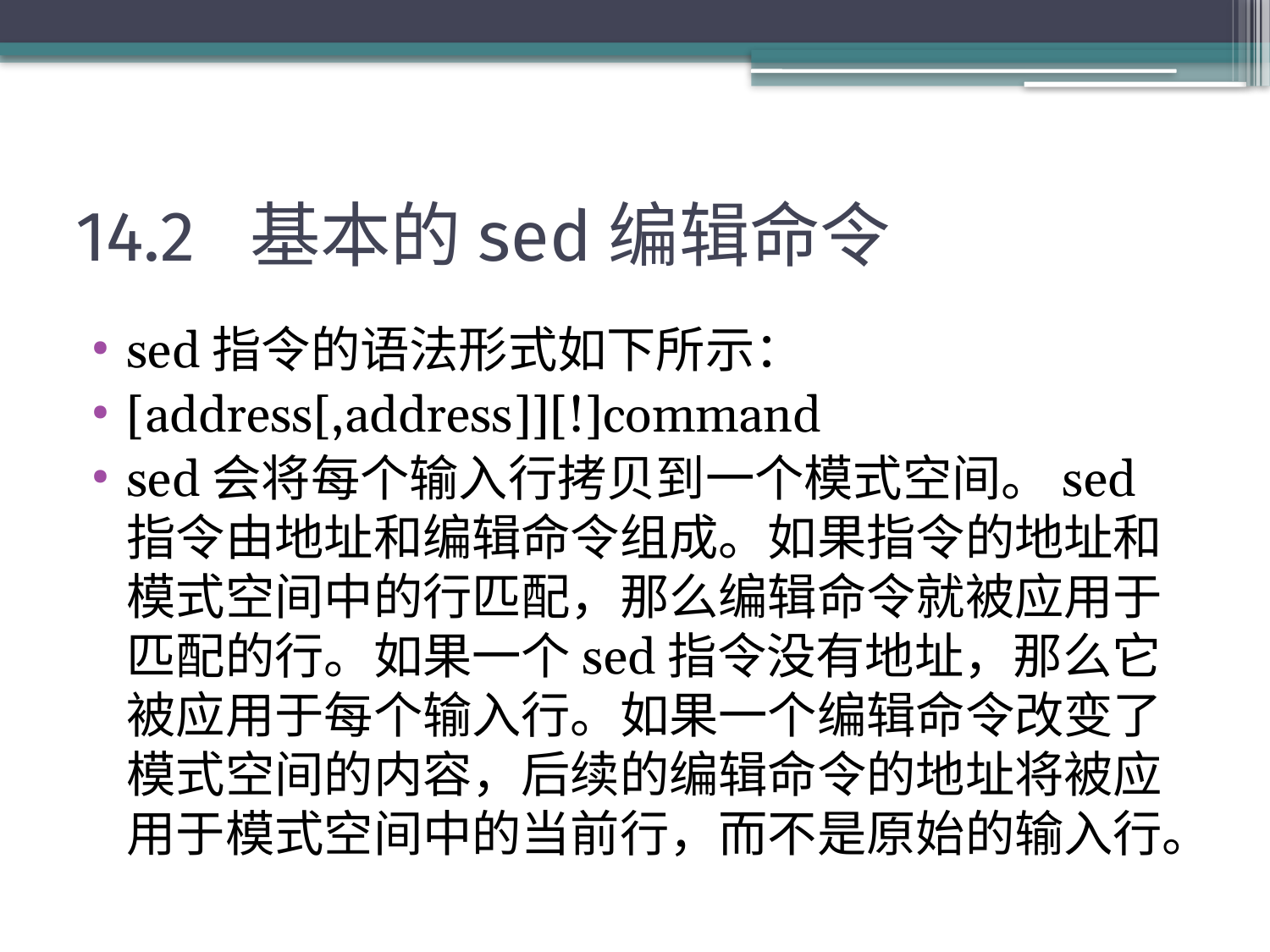

# 14.2  基本的sed编辑命令
sed指令的语法形式如下所示：
[address[,address]][!]command
sed会将每个输入行拷贝到一个模式空间。sed指令由地址和编辑命令组成。如果指令的地址和模式空间中的行匹配，那么编辑命令就被应用于匹配的行。如果一个sed指令没有地址，那么它被应用于每个输入行。如果一个编辑命令改变了模式空间的内容，后续的编辑命令的地址将被应用于模式空间中的当前行，而不是原始的输入行。